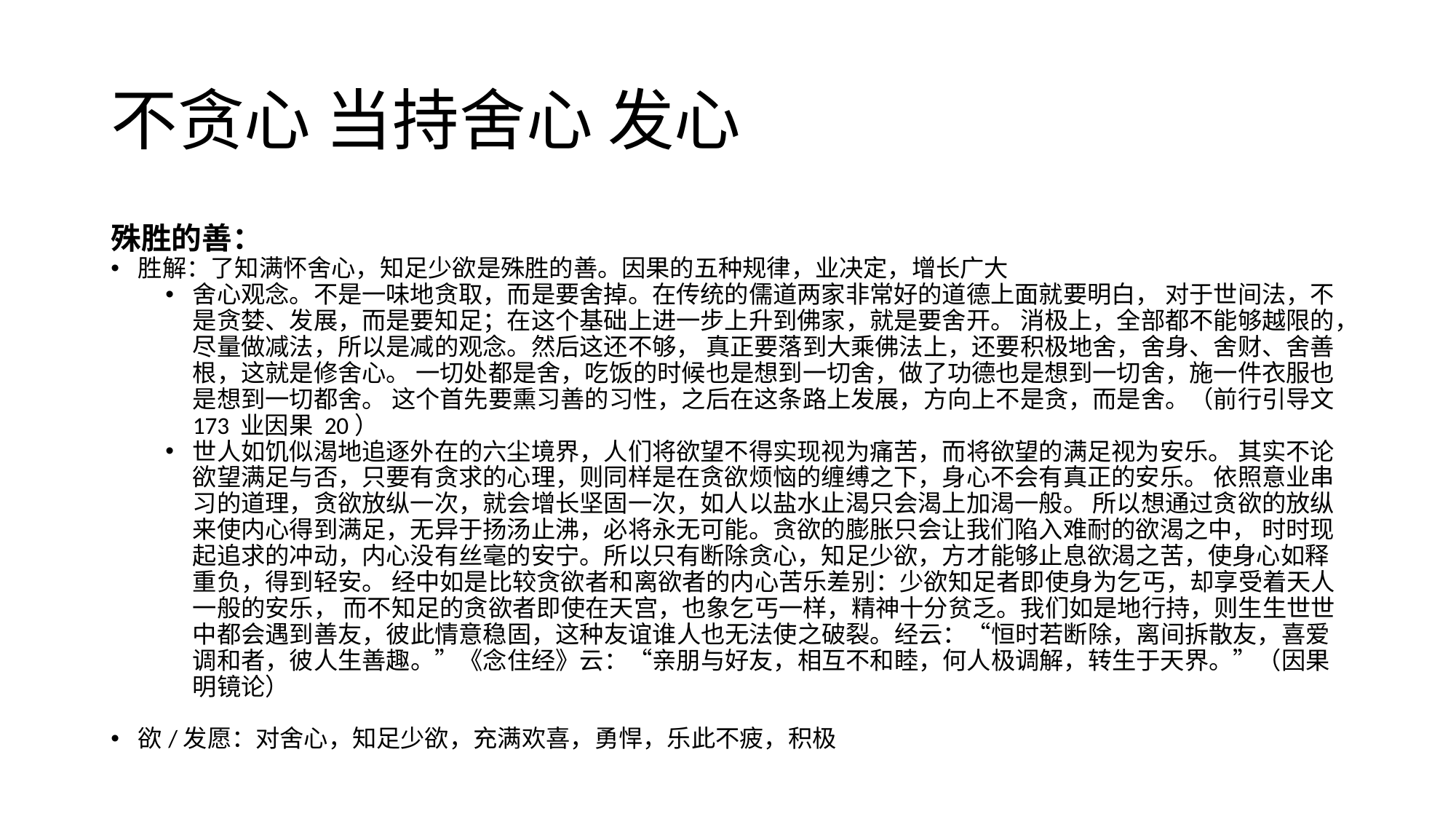

# 不贪心 当持舍心 发心
殊胜的善：
胜解：了知满怀舍心，知足少欲是殊胜的善。因果的五种规律，业决定，增长广大
舍心观念。不是一味地贪取，而是要舍掉。在传统的儒道两家非常好的道德上面就要明白， 对于世间法，不是贪婪、发展，而是要知足；在这个基础上进一步上升到佛家，就是要舍开。 消极上，全部都不能够越限的，尽量做减法，所以是减的观念。然后这还不够， 真正要落到大乘佛法上，还要积极地舍，舍身、舍财、舍善根，这就是修舍心。 一切处都是舍，吃饭的时候也是想到一切舍，做了功德也是想到一切舍，施一件衣服也是想到一切都舍。 这个首先要熏习善的习性，之后在这条路上发展，方向上不是贪，而是舍。（前行引导文 173 业因果 20）
世人如饥似渴地追逐外在的六尘境界，人们将欲望不得实现视为痛苦，而将欲望的满足视为安乐。 其实不论欲望满足与否，只要有贪求的心理，则同样是在贪欲烦恼的缠缚之下，身心不会有真正的安乐。 依照意业串习的道理，贪欲放纵一次，就会增长坚固一次，如人以盐水止渴只会渴上加渴一般。 所以想通过贪欲的放纵来使内心得到满足，无异于扬汤止沸，必将永无可能。贪欲的膨胀只会让我们陷入难耐的欲渴之中， 时时现起追求的冲动，内心没有丝毫的安宁。所以只有断除贪心，知足少欲，方才能够止息欲渴之苦，使身心如释重负，得到轻安。 经中如是比较贪欲者和离欲者的内心苦乐差别：少欲知足者即使身为乞丐，却享受着天人一般的安乐， 而不知足的贪欲者即使在天宫，也象乞丐一样，精神十分贫乏。我们如是地行持，则生生世世中都会遇到善友，彼此情意稳固，这种友谊谁人也无法使之破裂。经云：“恒时若断除，离间拆散友，喜爱调和者，彼人生善趣。”《念住经》云：“亲朋与好友，相互不和睦，何人极调解，转生于天界。”（因果明镜论）

欲/发愿：对舍心，知足少欲，充满欢喜，勇悍，乐此不疲，积极